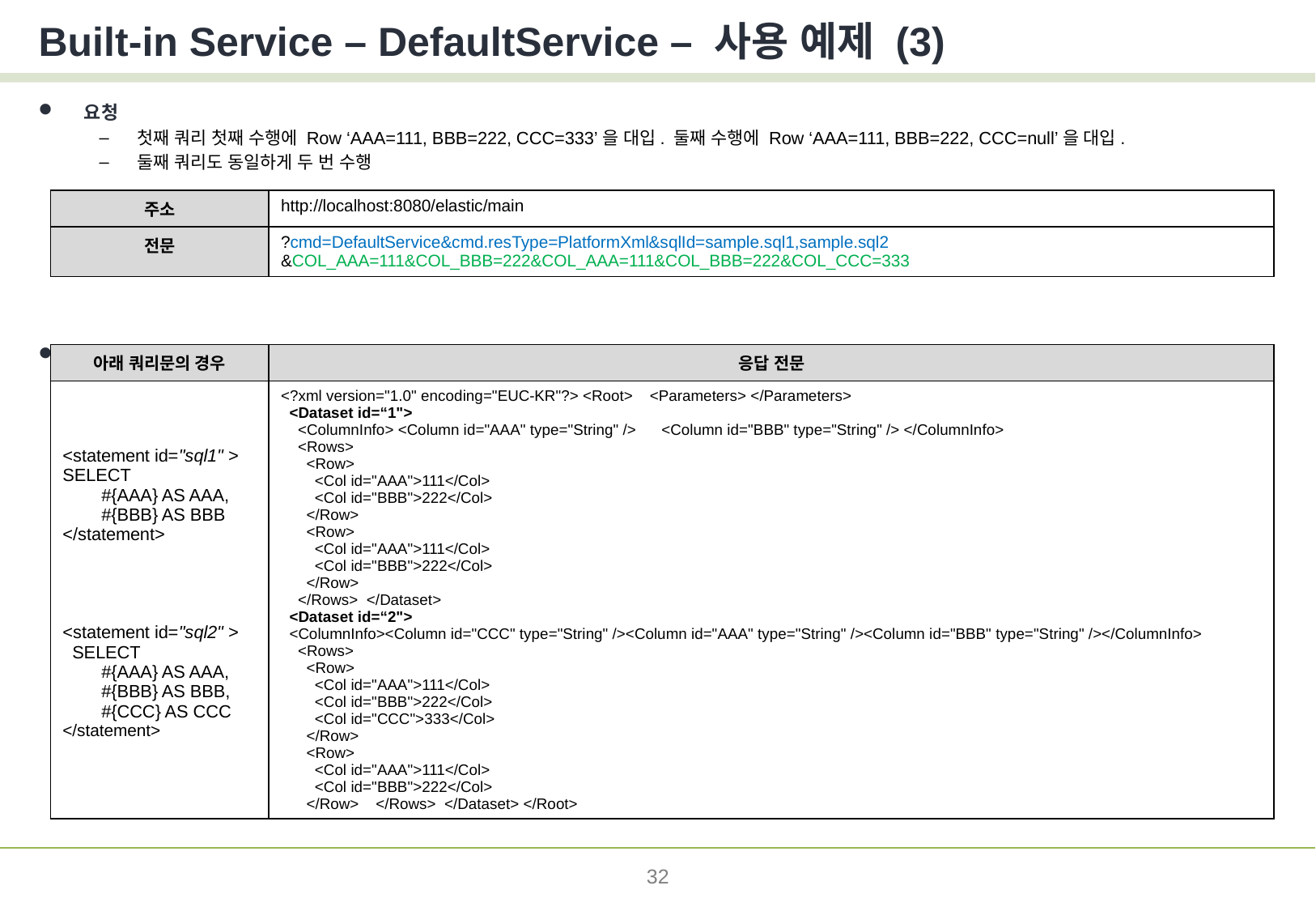

# Built-in Service – DefaultService – 사용 예제 (3)
요청
첫째 쿼리 첫째 수행에 Row ‘AAA=111, BBB=222, CCC=333’을 대입. 둘째 수행에 Row ‘AAA=111, BBB=222, CCC=null’을 대입.
둘째 쿼리도 동일하게 두 번 수행

응답

| 주소 | http://localhost:8080/elastic/main |
| --- | --- |
| 전문 | ?cmd=DefaultService&cmd.resType=PlatformXml&sqlId=sample.sql1,sample.sql2 &COL\_AAA=111&COL\_BBB=222&COL\_AAA=111&COL\_BBB=222&COL\_CCC=333 |
| 아래 쿼리문의 경우 | 응답 전문 |
| --- | --- |
| <statement id="sql1" > SELECT #{AAA} AS AAA, #{BBB} AS BBB </statement> <statement id="sql2" > SELECT #{AAA} AS AAA, #{BBB} AS BBB, #{CCC} AS CCC </statement> | <?xml version="1.0" encoding="EUC-KR"?> <Root> <Parameters> </Parameters> <Dataset id=“1"> <ColumnInfo> <Column id="AAA" type="String" /> <Column id="BBB" type="String" /> </ColumnInfo> <Rows> <Row> <Col id="AAA">111</Col> <Col id="BBB">222</Col> </Row> <Row> <Col id="AAA">111</Col> <Col id="BBB">222</Col> </Row> </Rows> </Dataset> <Dataset id=“2"> <ColumnInfo><Column id="CCC" type="String" /><Column id="AAA" type="String" /><Column id="BBB" type="String" /></ColumnInfo> <Rows> <Row> <Col id="AAA">111</Col> <Col id="BBB">222</Col> <Col id="CCC">333</Col> </Row> <Row> <Col id="AAA">111</Col> <Col id="BBB">222</Col> </Row> </Rows> </Dataset> </Root> |
32